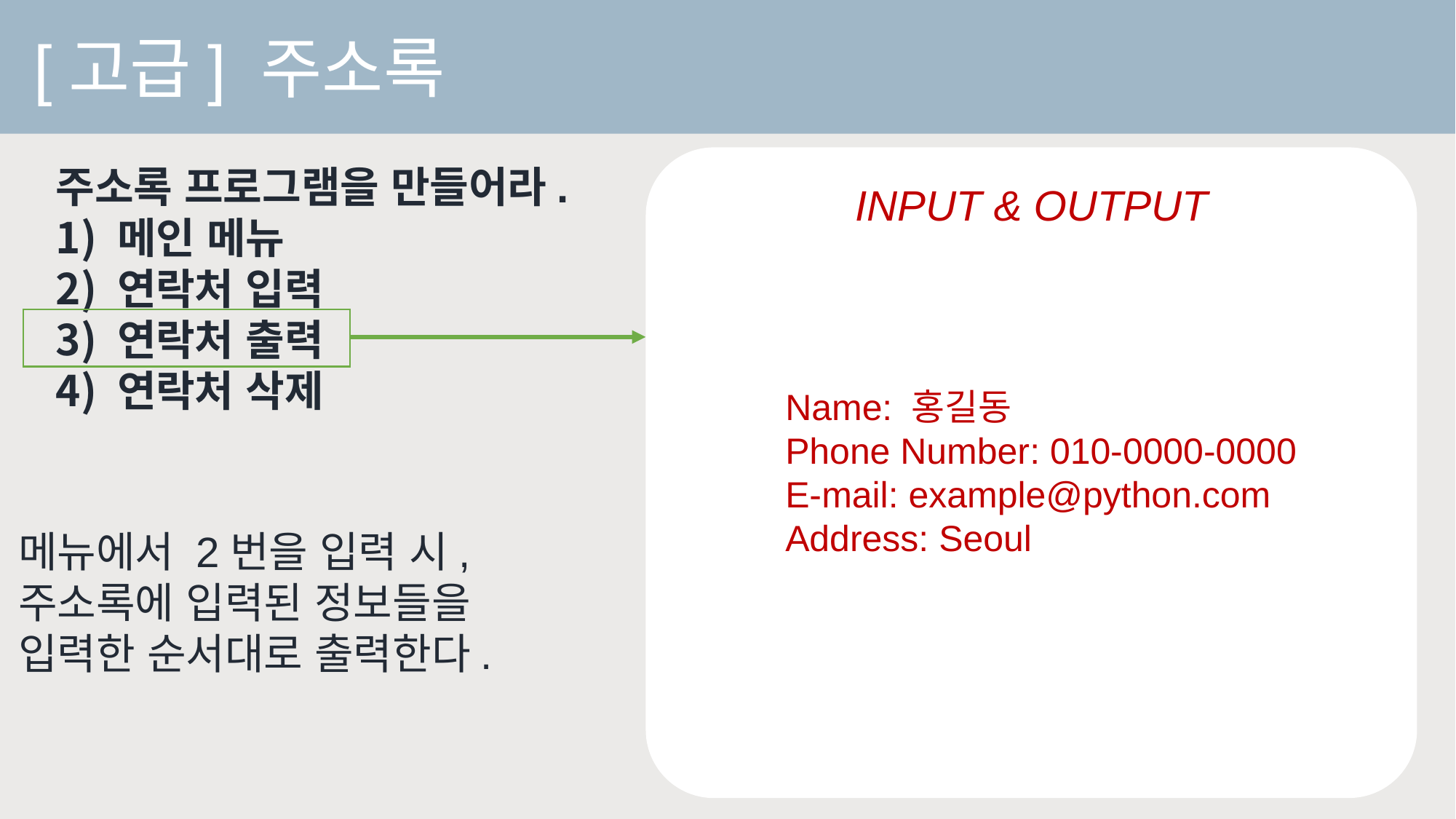

[고급] 주소록

주소록 프로그램을 만들어라.
메인 메뉴
연락처 입력
연락처 출력
연락처 삭제
INPUT & OUTPUT

Name: 홍길동
Phone Number: 010-0000-0000
E-mail: example@python.com
Address: Seoul
메뉴에서 2번을 입력 시,
주소록에 입력된 정보들을
입력한 순서대로 출력한다.